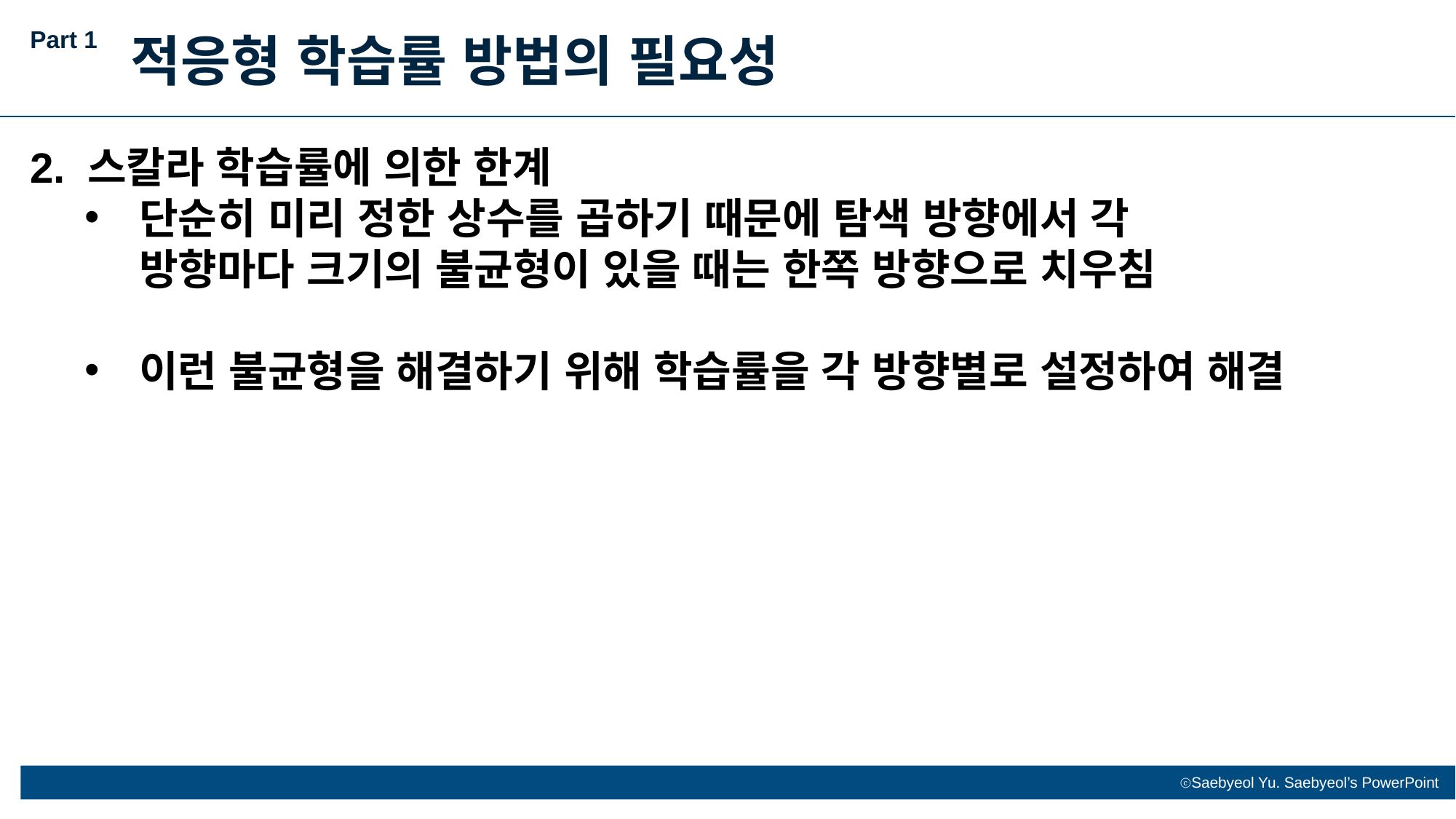

Part 1
적응형 학습률 방법의 필요성
2. 스칼라 학습률에 의한 한계
단순히 미리 정한 상수를 곱하기 때문에 탐색 방향에서 각 방향마다 크기의 불균형이 있을 때는 한쪽 방향으로 치우침

이런 불균형을 해결하기 위해 학습률을 각 방향별로 설정하여 해결